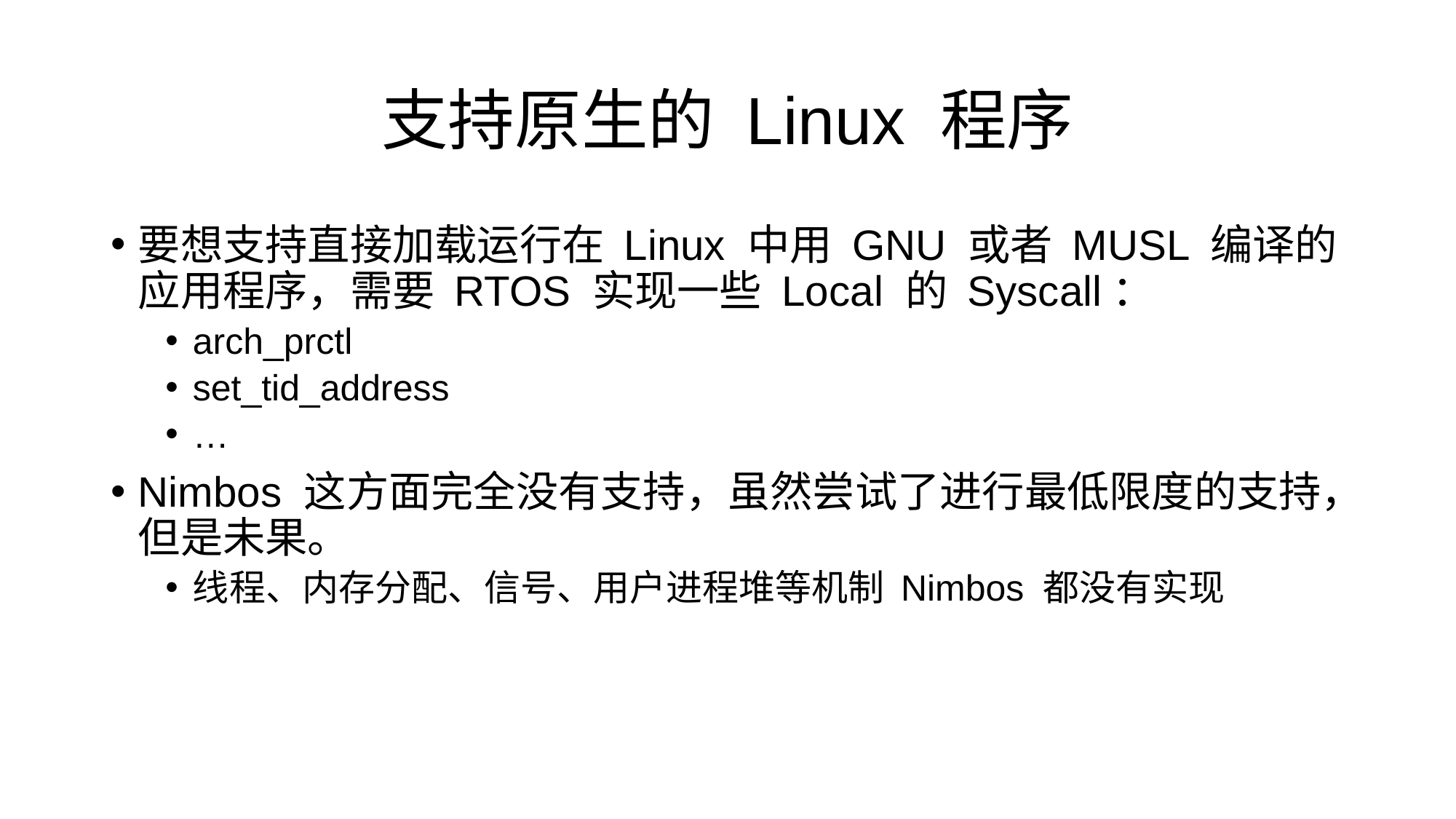

# 支持原生的 Linux 程序
要想支持直接加载运行在 Linux 中用 GNU 或者 MUSL 编译的应用程序，需要 RTOS 实现一些 Local 的 Syscall：
arch_prctl
set_tid_address
…
Nimbos 这方面完全没有支持，虽然尝试了进行最低限度的支持，但是未果。
线程、内存分配、信号、用户进程堆等机制 Nimbos 都没有实现